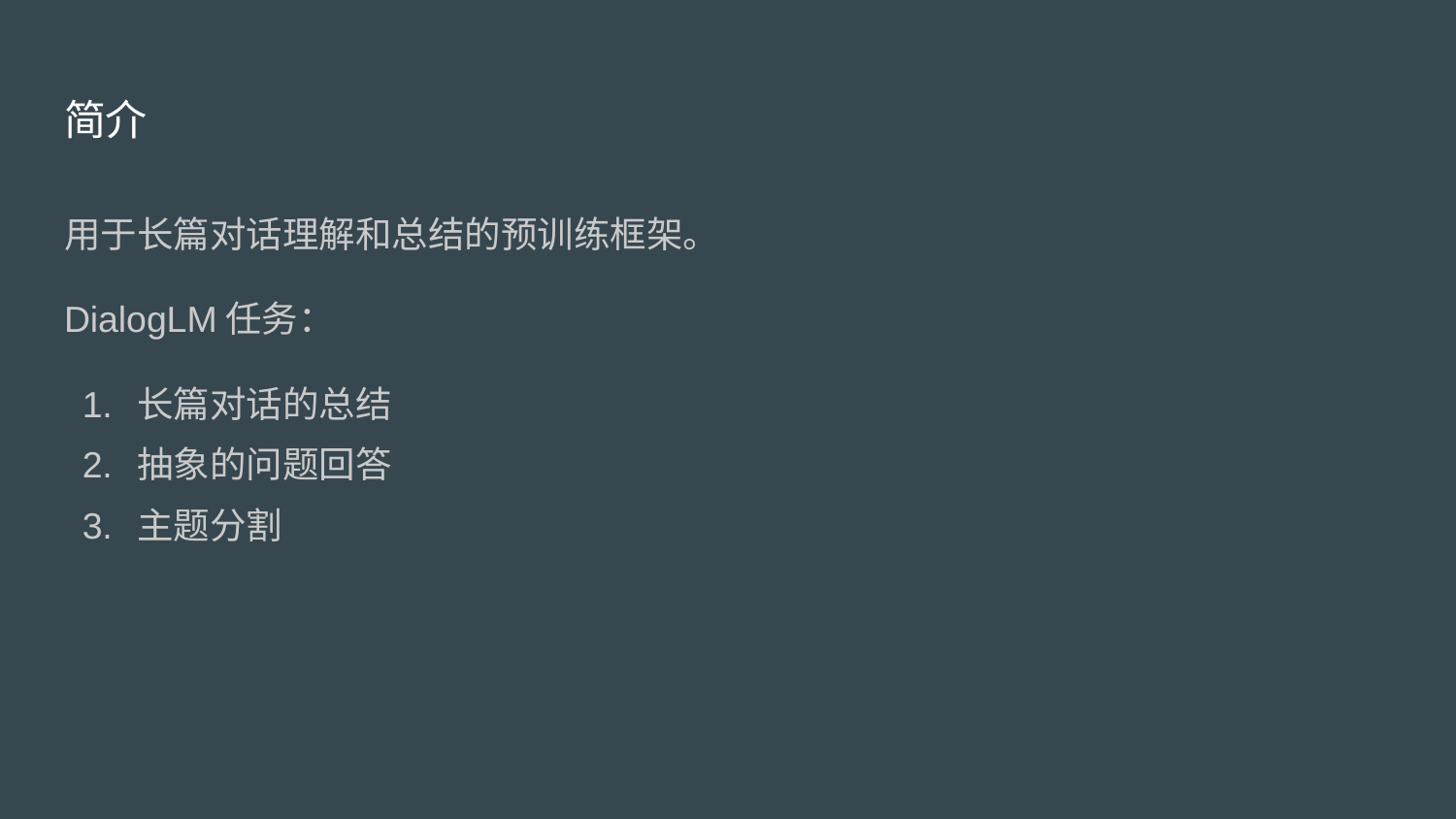

# 简介
用于长篇对话理解和总结的预训练框架。
DialogLM任务：
长篇对话的总结
抽象的问题回答
主题分割